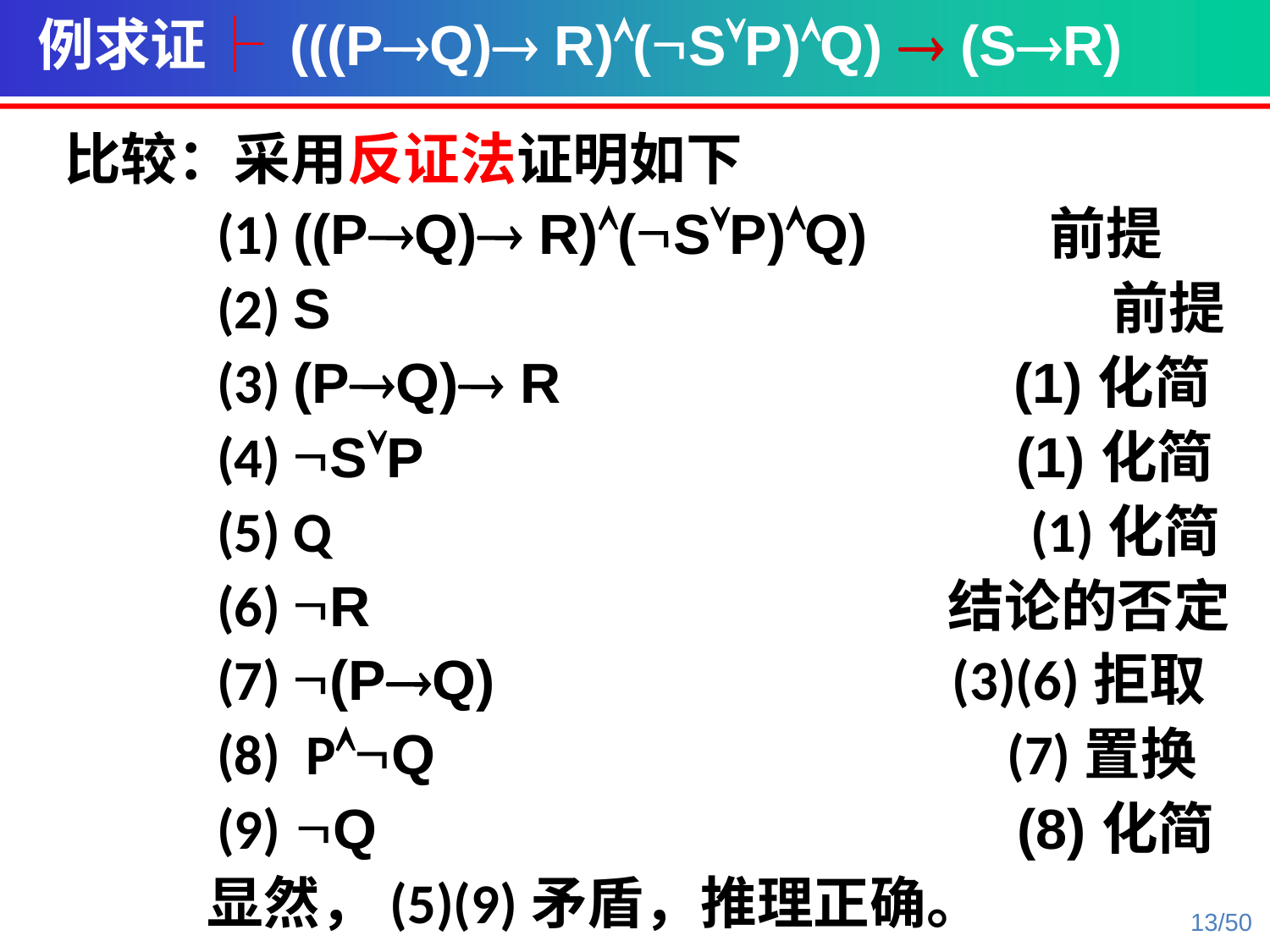

例求证├ (((P→Q)→ R)∧(¬S∨P)∧Q) → (S→R)
比较：采用反证法证明如下
            (1) ((P→Q)→ R)∧(¬S∨P)∧Q)             前提
            (2) S                                                 前提
            (3) (P→Q)→ R                             (1)化简
            (4) ¬S∨P                                      (1)化简
            (5) Q                                                       (1)化简
            (6) ¬R                                    结论的否定
            (7) ¬(P→Q)                                    (3)(6)拒取
            (8)  P∧¬Q                                             (7)置换
            (9) ¬Q                                         (8)化简
          显然，(5)(9)矛盾，推理正确。
13/50